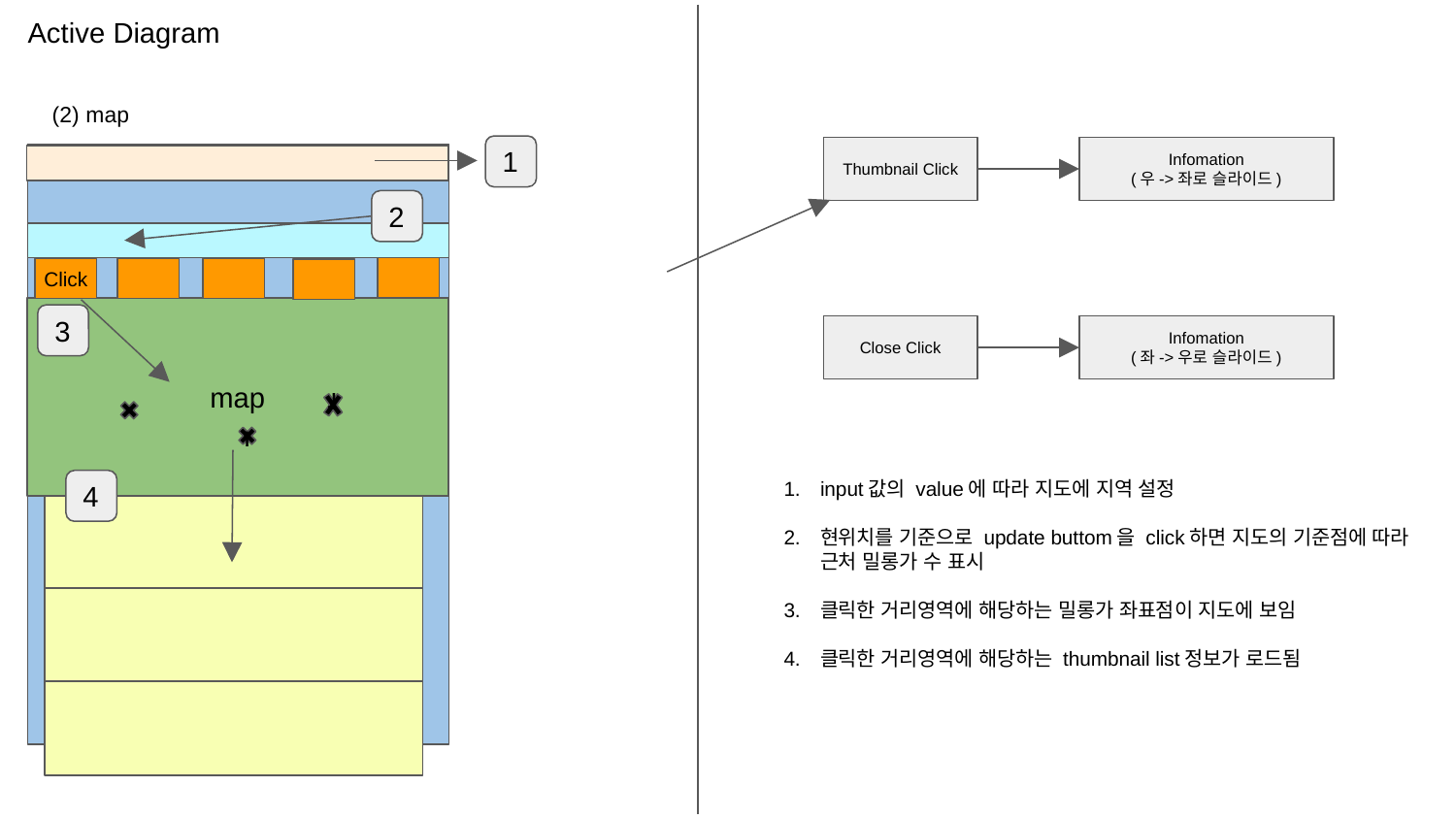

Active Diagram
(2) map

1
Infomation
(우->좌로 슬라이드)
Thumbnail Click

2

Click

r
map

r

r

3
Infomation
(좌->우로 슬라이드)
Close Click

input값의 value에 따라 지도에 지역 설정

현위치를 기준으로 update buttom을 click하면 지도의 기준점에 따라 근처 밀롱가 수 표시

클릭한 거리영역에 해당하는 밀롱가 좌표점이 지도에 보임

클릭한 거리영역에 해당하는 thumbnail list정보가 로드됨

Click
4